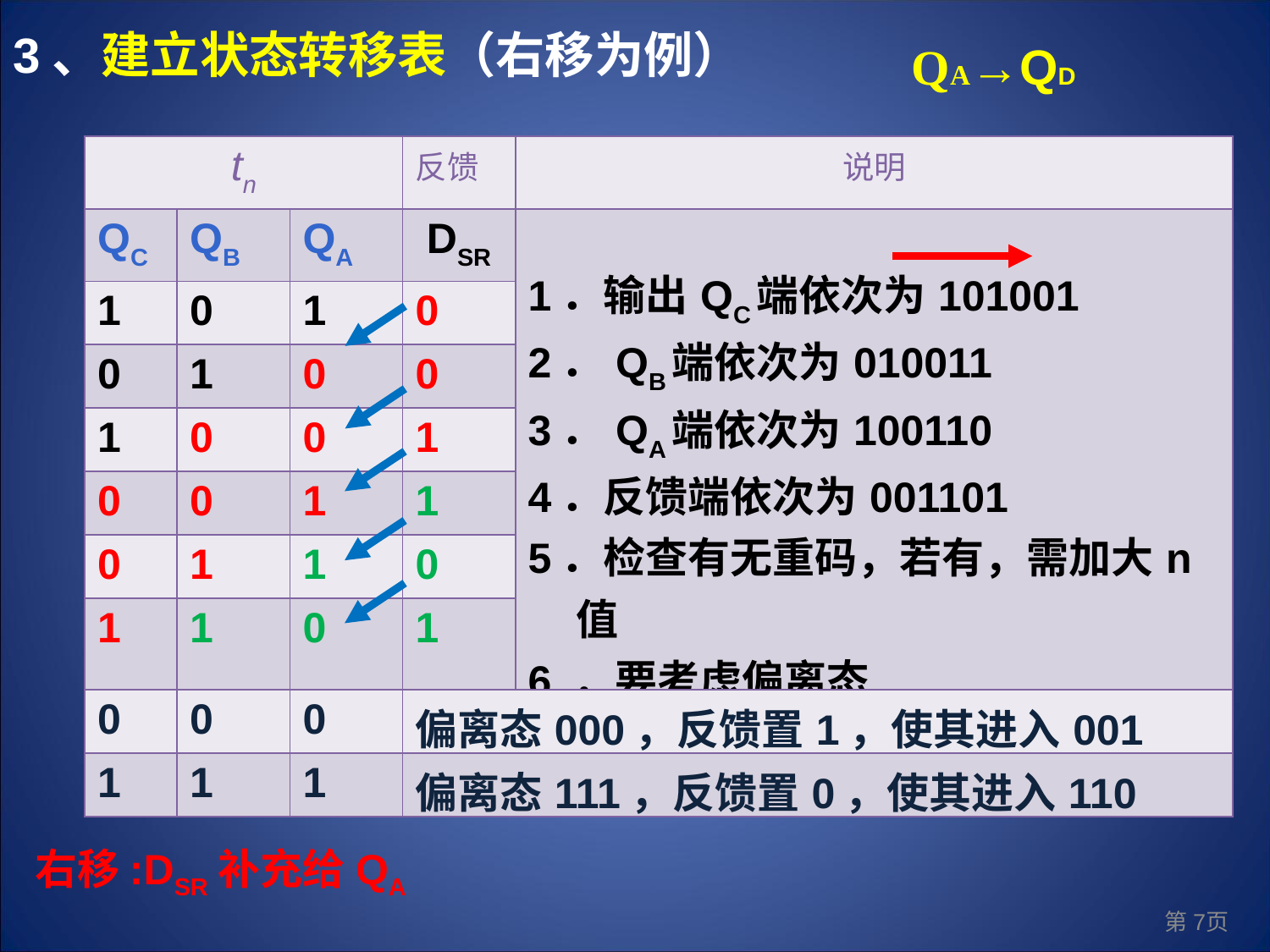

QA→QD
3、建立状态转移表（右移为例）
| tn |  |  | 反馈 | 说明 |
| --- | --- | --- | --- | --- |
| QC | QB | QA | DSR | 1．输出QC端依次为101001 2．QB端依次为010011 3．QA端依次为100110 4．反馈端依次为001101 5．检查有无重码，若有，需加大n值 6 ．要考虑偏离态 |
| 1 | 0 | 1 | 0 |  |
| 0 | 1 | 0 | 0 |  |
| 1 | 0 | 0 | 1 |  |
| 0 | 0 | 1 | 1 |  |
| 0 | 1 | 1 | 0 |  |
| 1 | 1 | 0 | 1 |  |
| 0 | 0 | 0 | 偏离态000，反馈置1，使其进入001 |  |
| 1 | 1 | 1 | 偏离态111，反馈置0，使其进入110 |  |
右移:DSR补充给QA